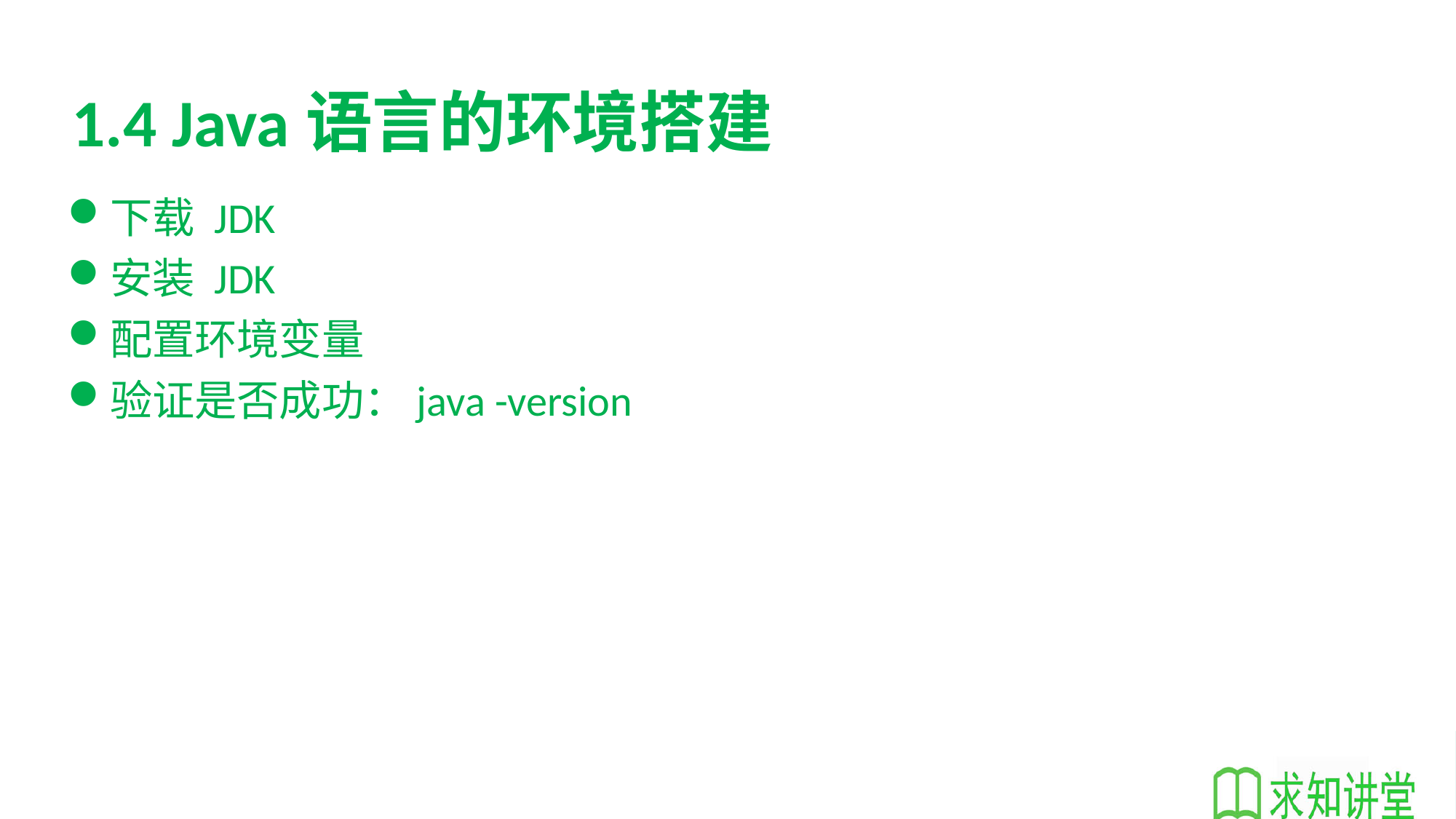

# 1.4 Java语言的环境搭建
下载 JDK
安装 JDK
配置环境变量
验证是否成功：java -version